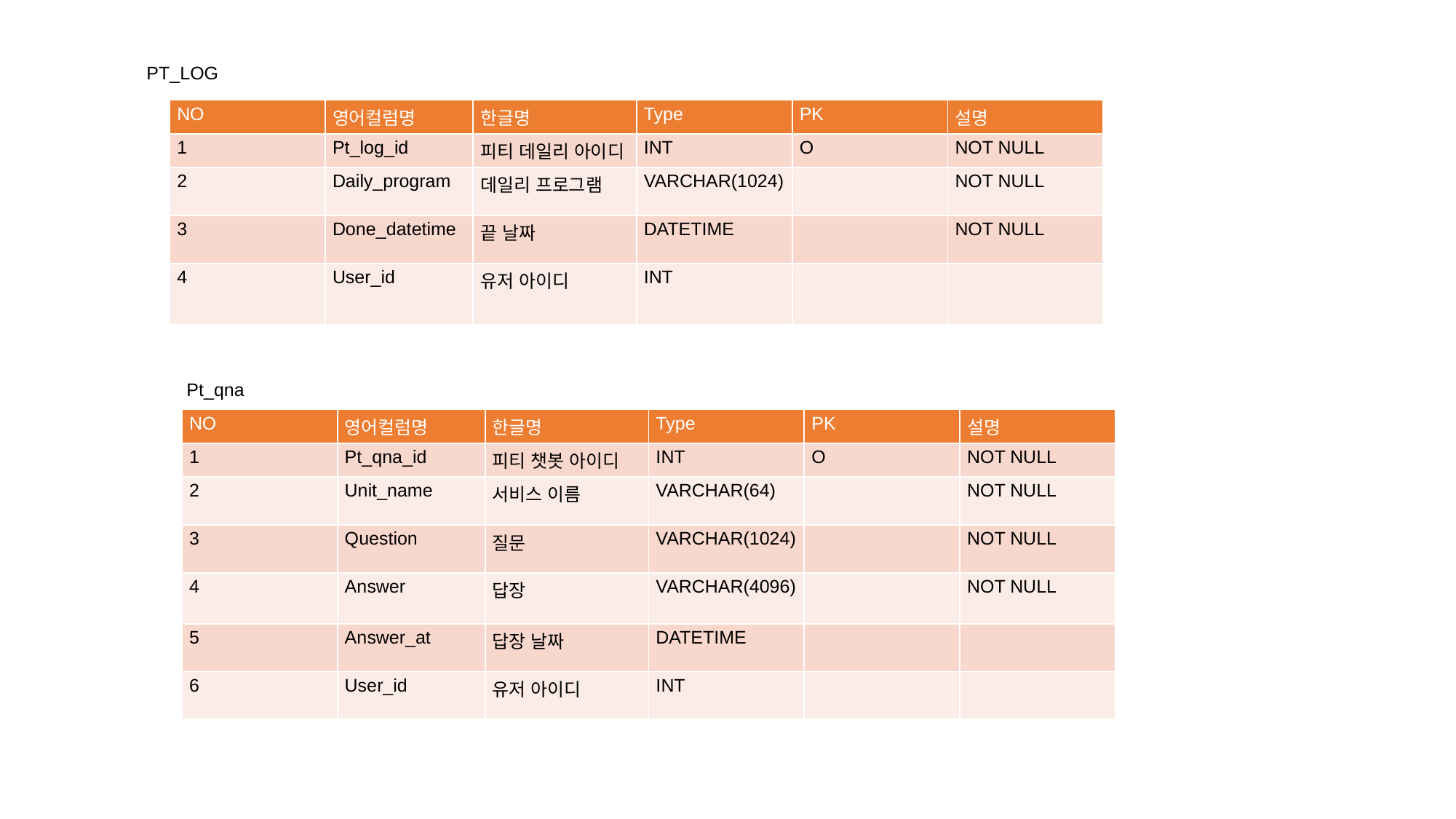

PT_LOG
| NO | 영어컬럼명 | 한글명 | Type | PK | 설명 |
| --- | --- | --- | --- | --- | --- |
| 1 | Pt\_log\_id | 피티 데일리 아이디 | INT | O | NOT NULL |
| 2 | Daily\_program | 데일리 프로그램 | VARCHAR(1024) |  | NOT NULL |
| 3 | Done\_datetime | 끝 날짜 | DATETIME |  | NOT NULL |
| 4 | User\_id | 유저 아이디 | INT |  |  |
Pt_qna
| NO | 영어컬럼명 | 한글명 | Type | PK | 설명 |
| --- | --- | --- | --- | --- | --- |
| 1 | Pt\_qna\_id | 피티 챗봇 아이디 | INT | O | NOT NULL |
| 2 | Unit\_name | 서비스 이름 | VARCHAR(64) |  | NOT NULL |
| 3 | Question | 질문 | VARCHAR(1024) |  | NOT NULL |
| 4 | Answer | 답장 | VARCHAR(4096) |  | NOT NULL |
| 5 | Answer\_at | 답장 날짜 | DATETIME |  |  |
| 6 | User\_id | 유저 아이디 | INT |  |  |